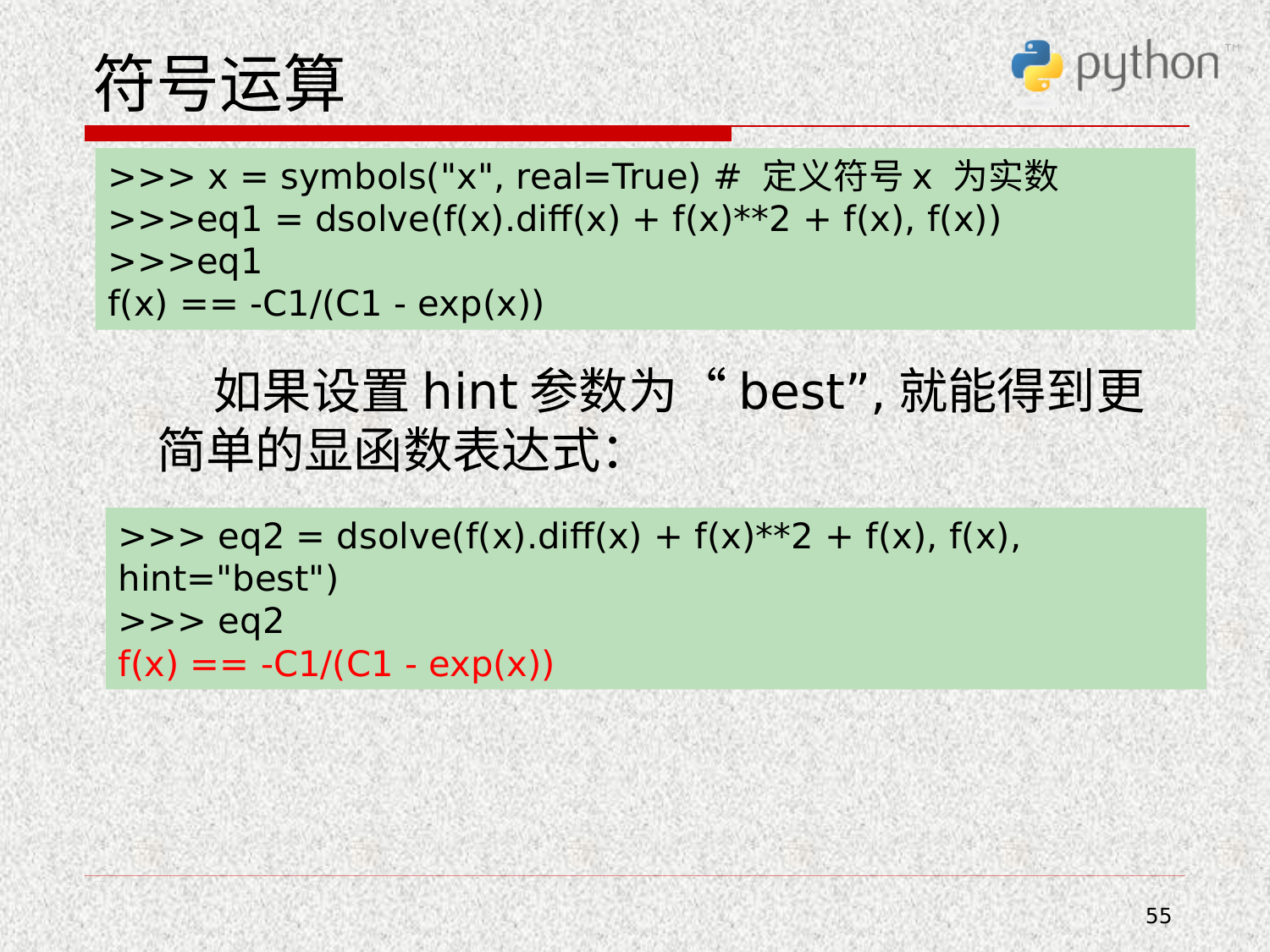

# 符号运算

          如果设置hint参数为“best”,就能得到更简单的显函数表达式：
>>> x = symbols("x", real=True) # 定义符号x 为实数
>>>eq1 = dsolve(f(x).diff(x) + f(x)**2 + f(x), f(x))
>>>eq1
f(x) == -C1/(C1 - exp(x))
>>> eq2 = dsolve(f(x).diff(x) + f(x)**2 + f(x), f(x), hint="best")
>>> eq2
f(x) == -C1/(C1 - exp(x))
55